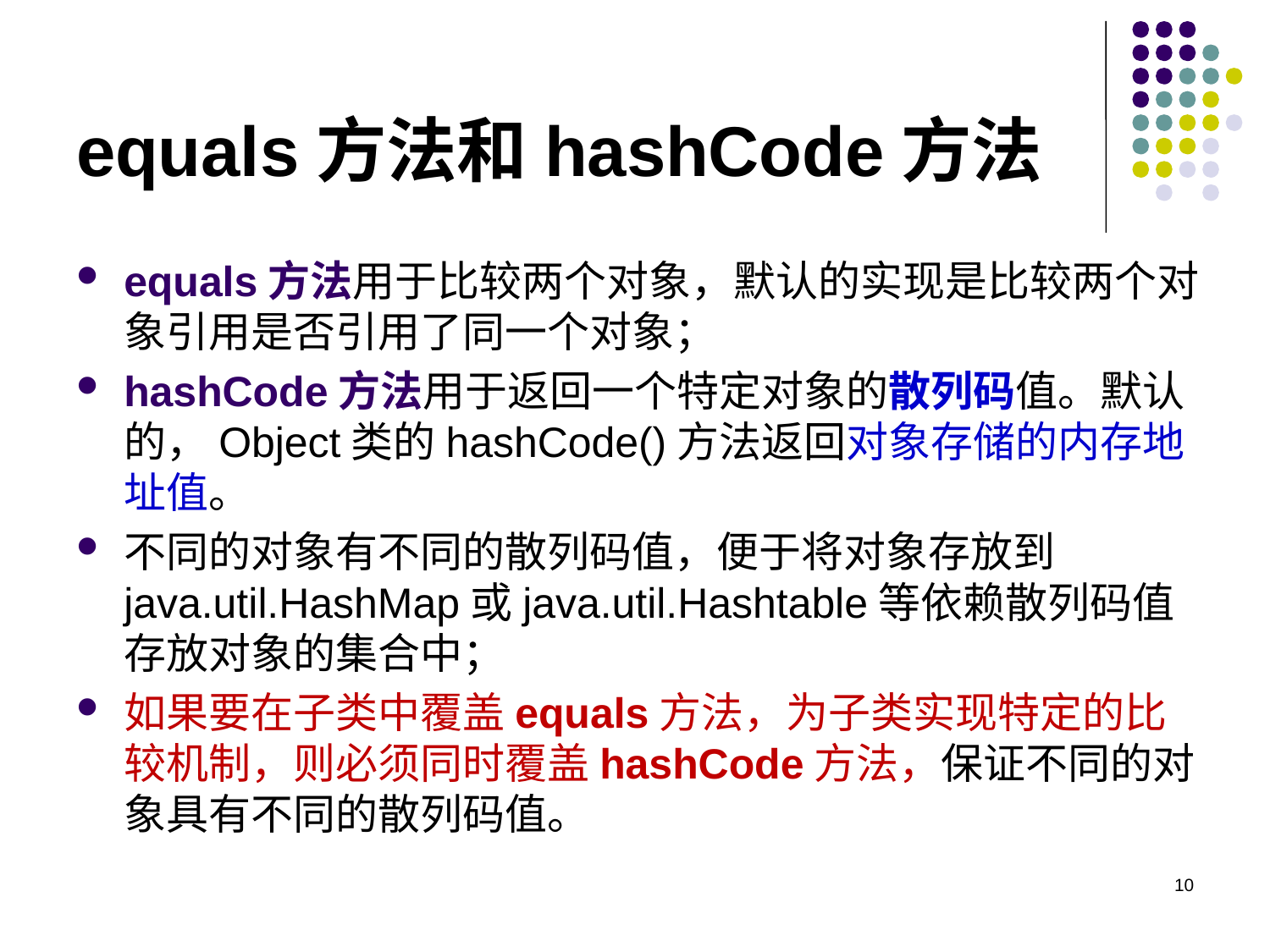

# equals方法和hashCode方法
equals方法用于比较两个对象，默认的实现是比较两个对象引用是否引用了同一个对象；
hashCode方法用于返回一个特定对象的散列码值。默认的，Object类的hashCode()方法返回对象存储的内存地址值。
不同的对象有不同的散列码值，便于将对象存放到java.util.HashMap或java.util.Hashtable等依赖散列码值存放对象的集合中；
如果要在子类中覆盖equals方法，为子类实现特定的比较机制，则必须同时覆盖hashCode方法，保证不同的对象具有不同的散列码值。
10